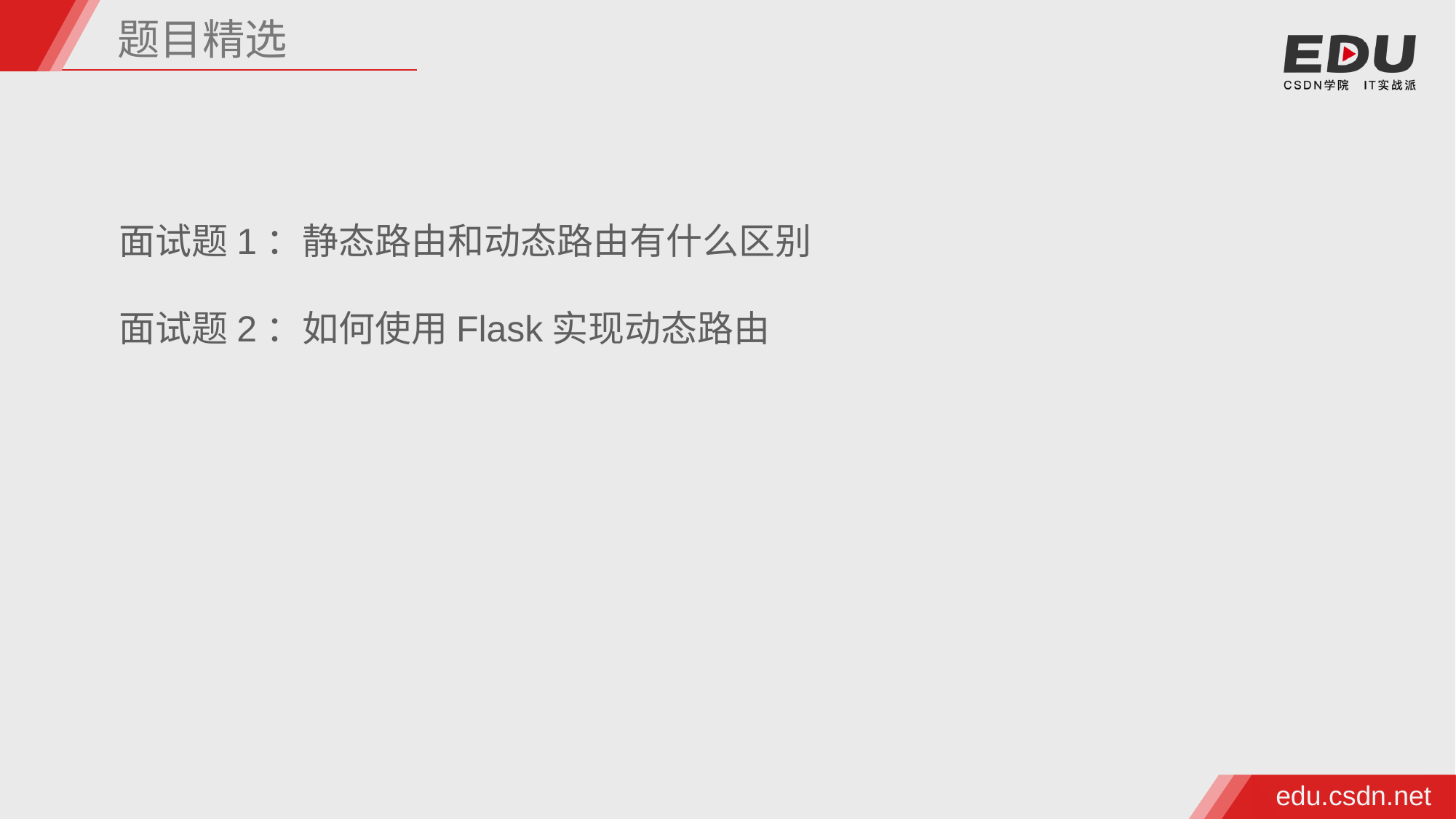

题目精选
面试题1：静态路由和动态路由有什么区别
面试题2：如何使用Flask实现动态路由
edu.csdn.net